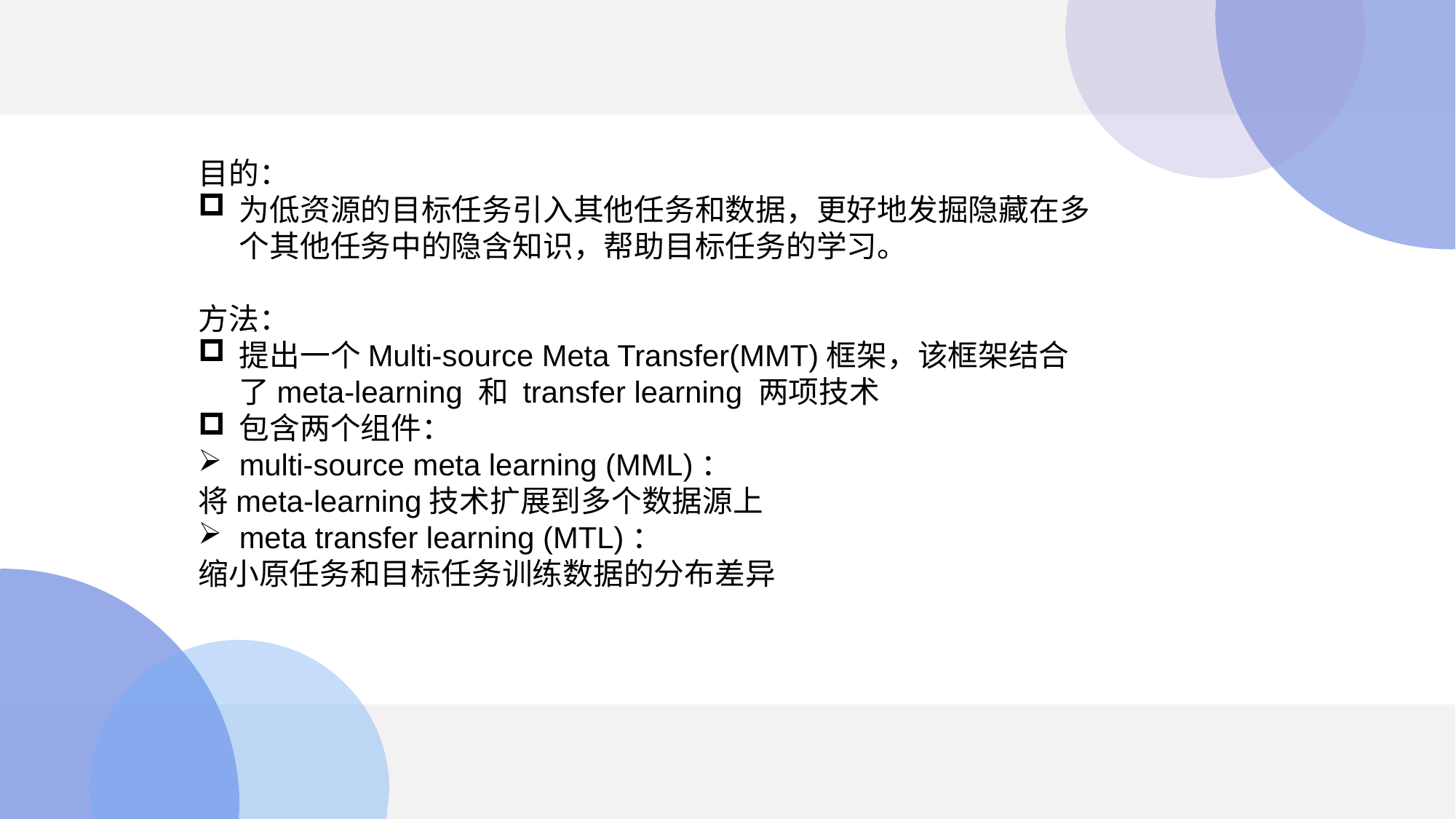

目的：
为低资源的目标任务引入其他任务和数据，更好地发掘隐藏在多个其他任务中的隐含知识，帮助目标任务的学习。

方法：
提出一个Multi-source Meta Transfer(MMT)框架，该框架结合了meta-learning 和 transfer learning 两项技术
包含两个组件：
multi-source meta learning (MML)：
将meta-learning技术扩展到多个数据源上
meta transfer learning (MTL)：
缩小原任务和目标任务训练数据的分布差异